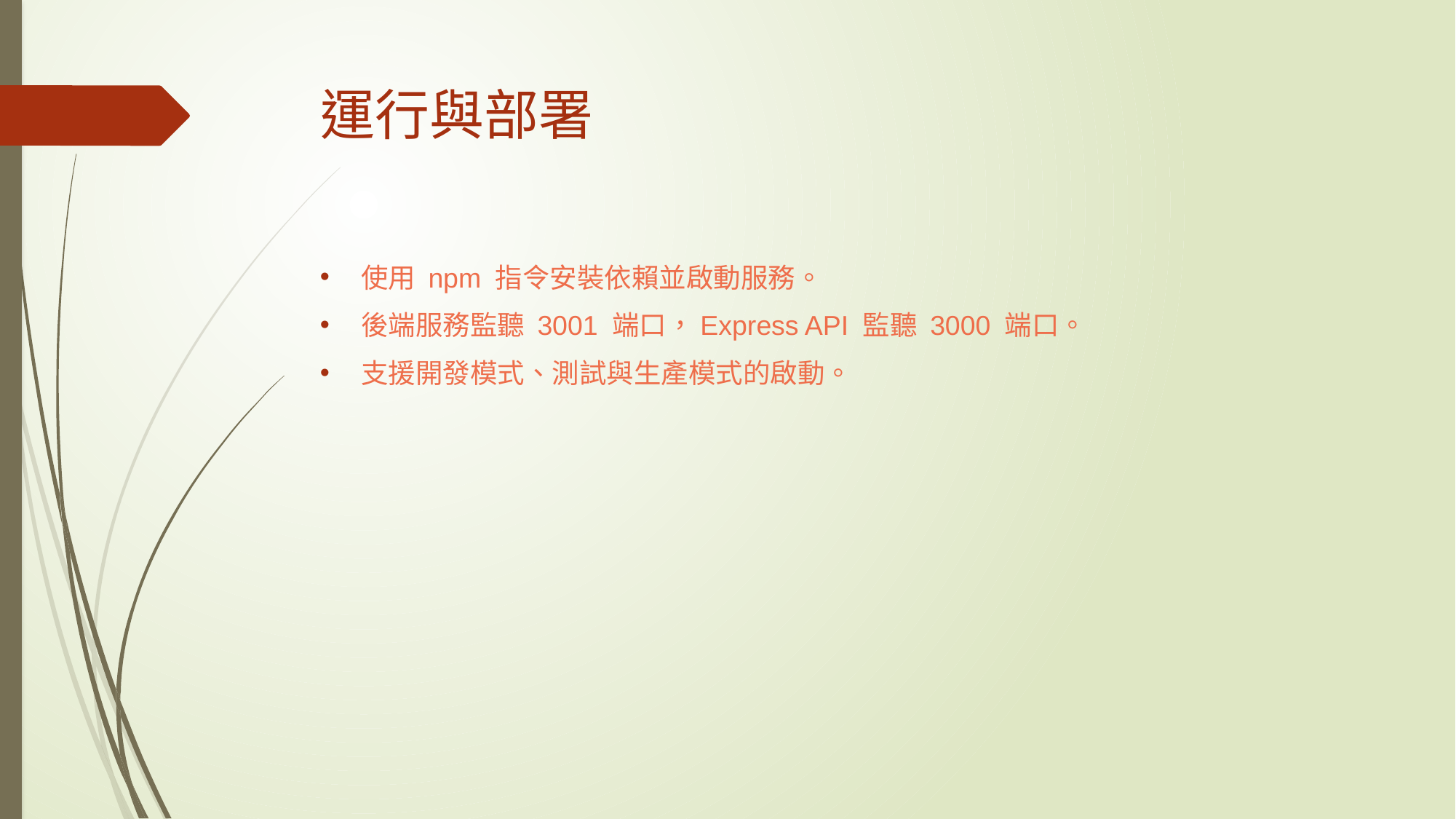

# 運行與部署
使用 npm 指令安裝依賴並啟動服務。
後端服務監聽 3001 端口，Express API 監聽 3000 端口。
支援開發模式、測試與生產模式的啟動。